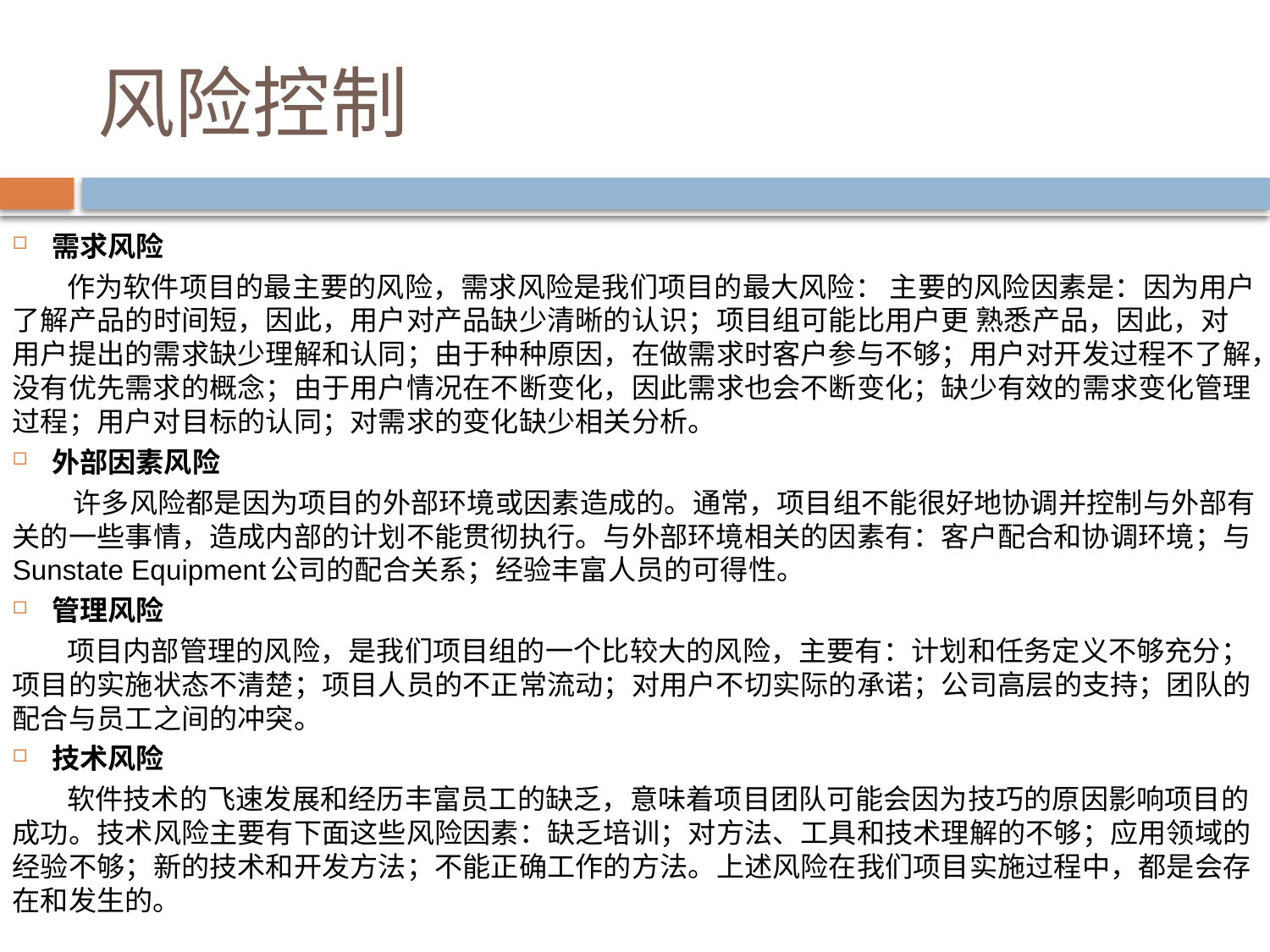

# 风险控制
需求风险
        作为软件项目的最主要的风险，需求风险是我们项目的最大风险： 主要的风险因素是：因为用户了解产品的时间短，因此，用户对产品缺少清晰的认识；项目组可能比用户更 熟悉产品，因此，对用户提出的需求缺少理解和认同；由于种种原因，在做需求时客户参与不够；用户对开发过程不了解，没有优先需求的概念；由于用户情况在不断变化，因此需求也会不断变化；缺少有效的需求变化管理过程；用户对目标的认同；对需求的变化缺少相关分析。
外部因素风险
         许多风险都是因为项目的外部环境或因素造成的。通常，项目组不能很好地协调并控制与外部有关的一些事情，造成内部的计划不能贯彻执行。与外部环境相关的因素有：客户配合和协调环境；与Sunstate Equipment公司的配合关系；经验丰富人员的可得性。
管理风险
        项目内部管理的风险，是我们项目组的一个比较大的风险，主要有：计划和任务定义不够充分；项目的实施状态不清楚；项目人员的不正常流动；对用户不切实际的承诺；公司高层的支持；团队的配合与员工之间的冲突。
技术风险
        软件技术的飞速发展和经历丰富员工的缺乏，意味着项目团队可能会因为技巧的原因影响项目的成功。技术风险主要有下面这些风险因素：缺乏培训；对方法、工具和技术理解的不够；应用领域的经验不够；新的技术和开发方法；不能正确工作的方法。上述风险在我们项目实施过程中，都是会存在和发生的。